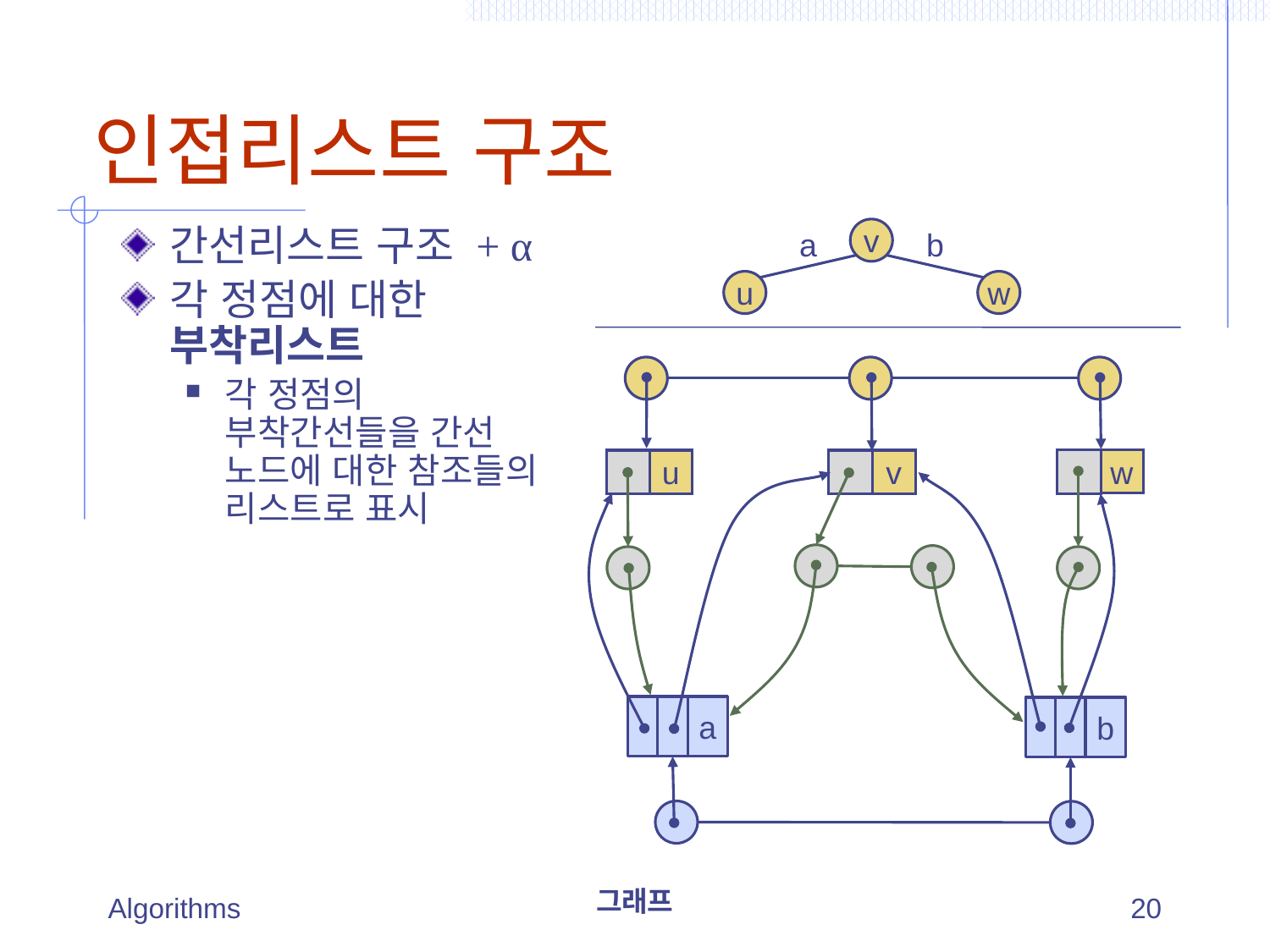

# 인접리스트 구조
간선리스트 구조 + α
각 정점에 대한 부착리스트
각 정점의 부착간선들을 간선 노드에 대한 참조들의 리스트로 표시
a
v
b
u
w

w

u

v

a

b

Algorithms
그래프
20